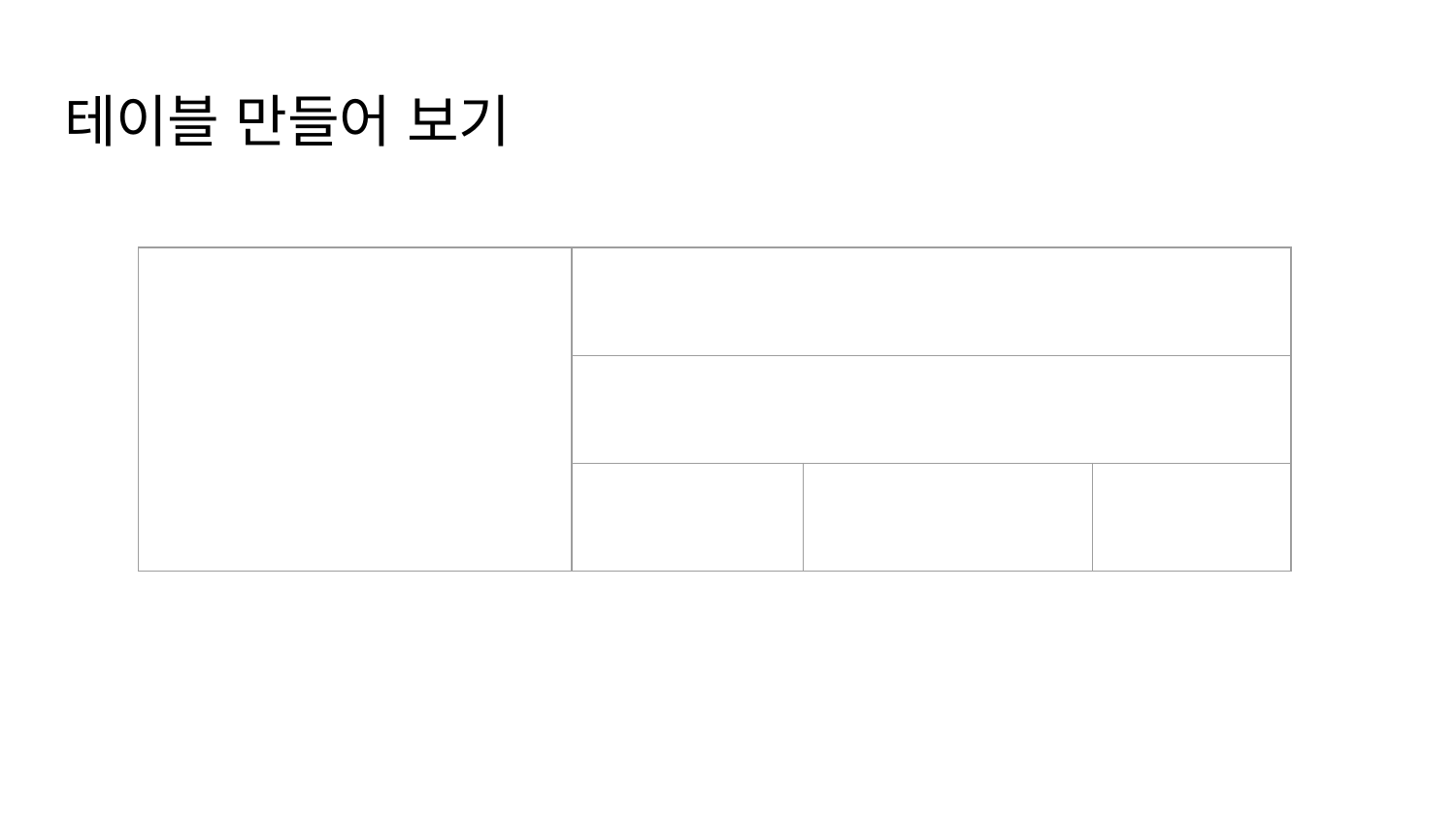

# 테이블 만들어 보기
|  |  |  |  |
| --- | --- | --- | --- |
|  |  |  |  |
|  |  |  |  |